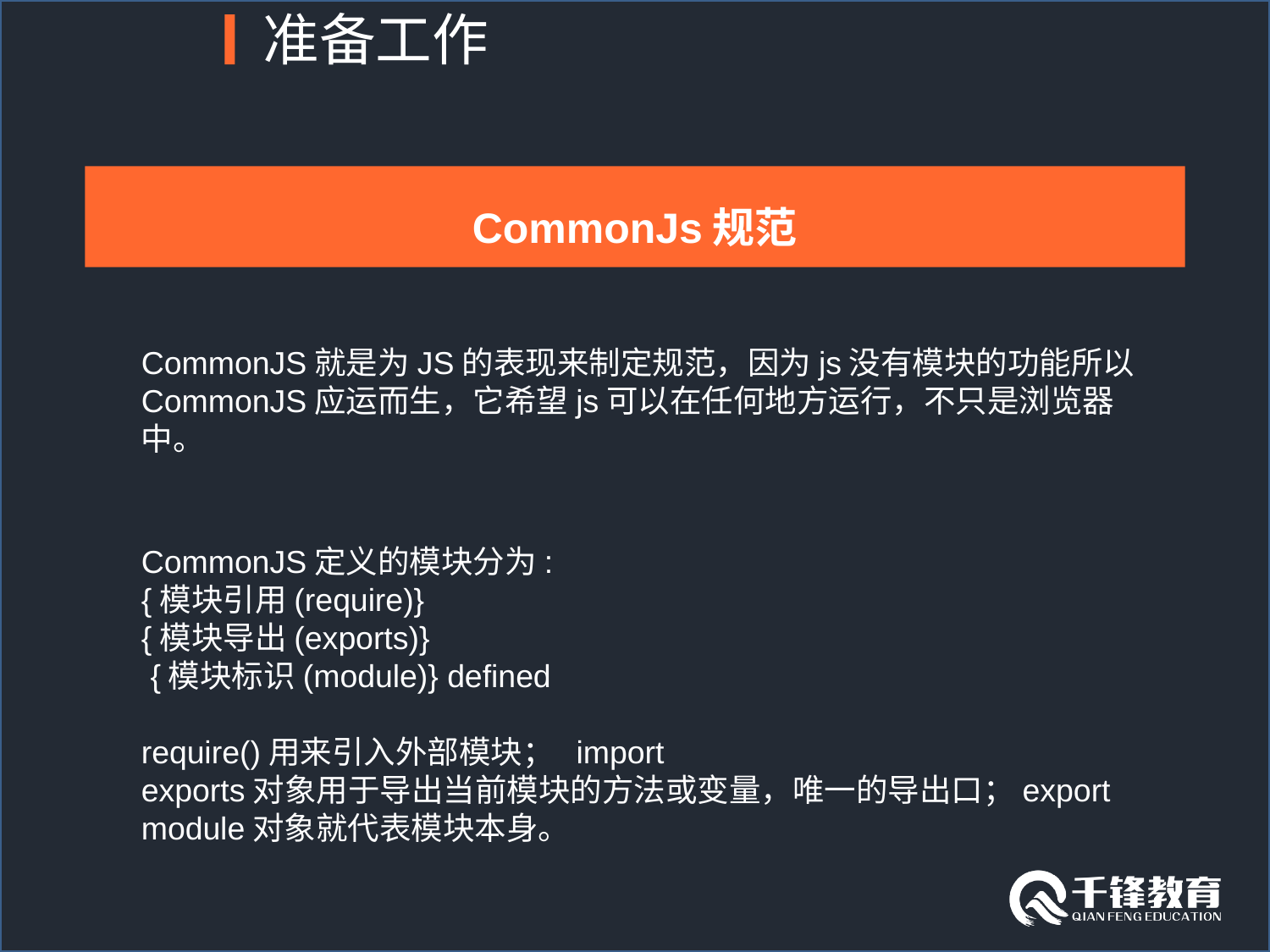

准备工作
CommonJs规范
CommonJS就是为JS的表现来制定规范，因为js没有模块的功能所以CommonJS应运而生，它希望js可以在任何地方运行，不只是浏览器中。
CommonJS定义的模块分为:
{模块引用(require)}
{模块导出(exports)}
 {模块标识(module)} defined

require()用来引入外部模块；  import
exports对象用于导出当前模块的方法或变量，唯一的导出口；export
module对象就代表模块本身。